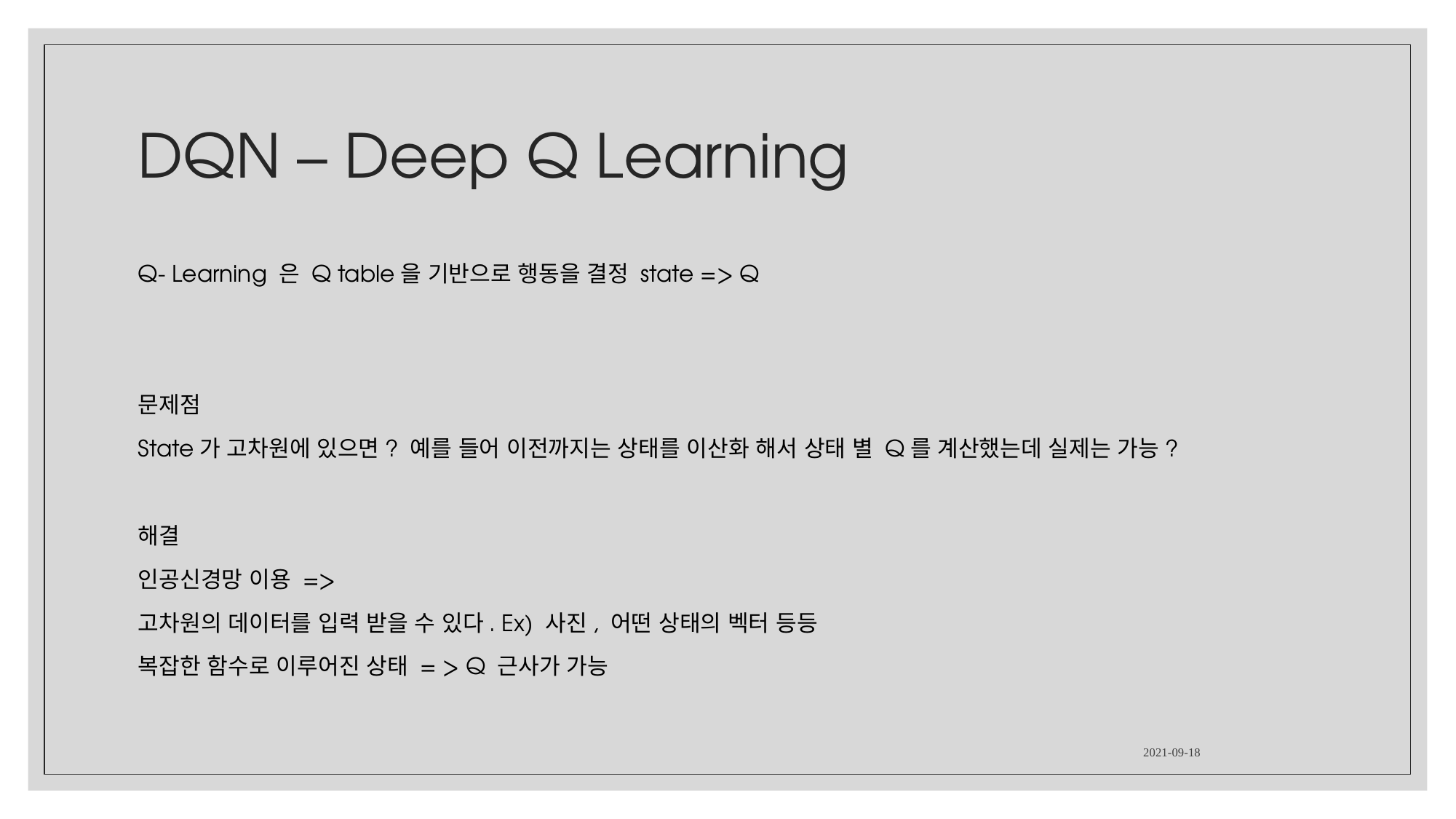

# DQN – Deep Q Learning
Q- Learning 은 Q table을 기반으로 행동을 결정 state => Q

문제점
State가 고차원에 있으면? 예를 들어 이전까지는 상태를 이산화 해서 상태 별 Q를 계산했는데 실제는 가능?

해결
인공신경망 이용 =>
고차원의 데이터를 입력 받을 수 있다. Ex) 사진, 어떤 상태의 벡터 등등
복잡한 함수로 이루어진 상태 = > Q 근사가 가능
2021-09-18